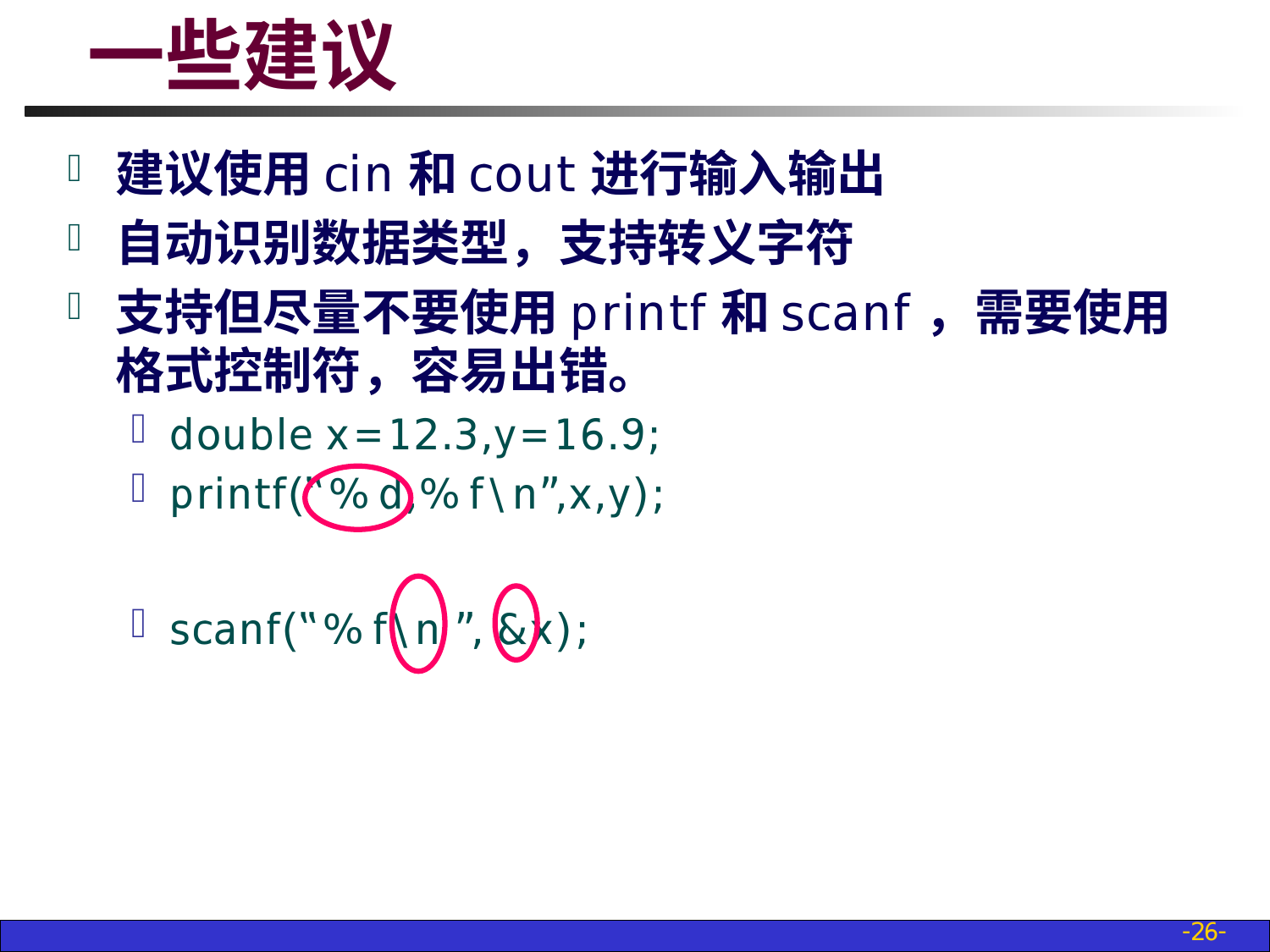

# 一些建议
建议使用cin和cout进行输入输出
自动识别数据类型，支持转义字符
支持但尽量不要使用printf和scanf，需要使用格式控制符，容易出错。
double x=12.3,y=16.9;
printf(“%d,%f\n”,x,y);

scanf(“%f\n ”, &x);

-26-